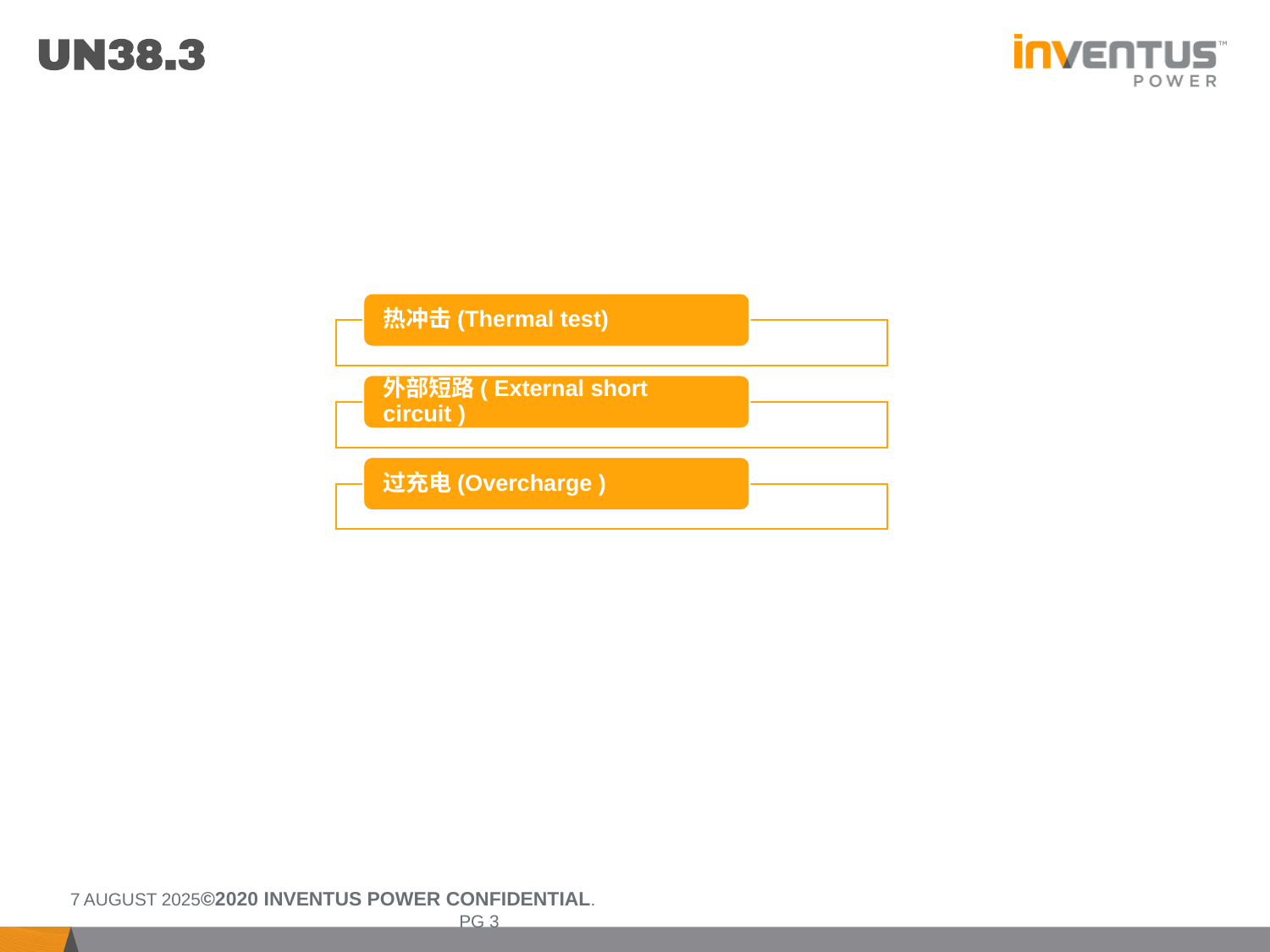

# UN38.3
热冲击(Thermal test)
外部短路( External short circuit )
过充电(Overcharge )